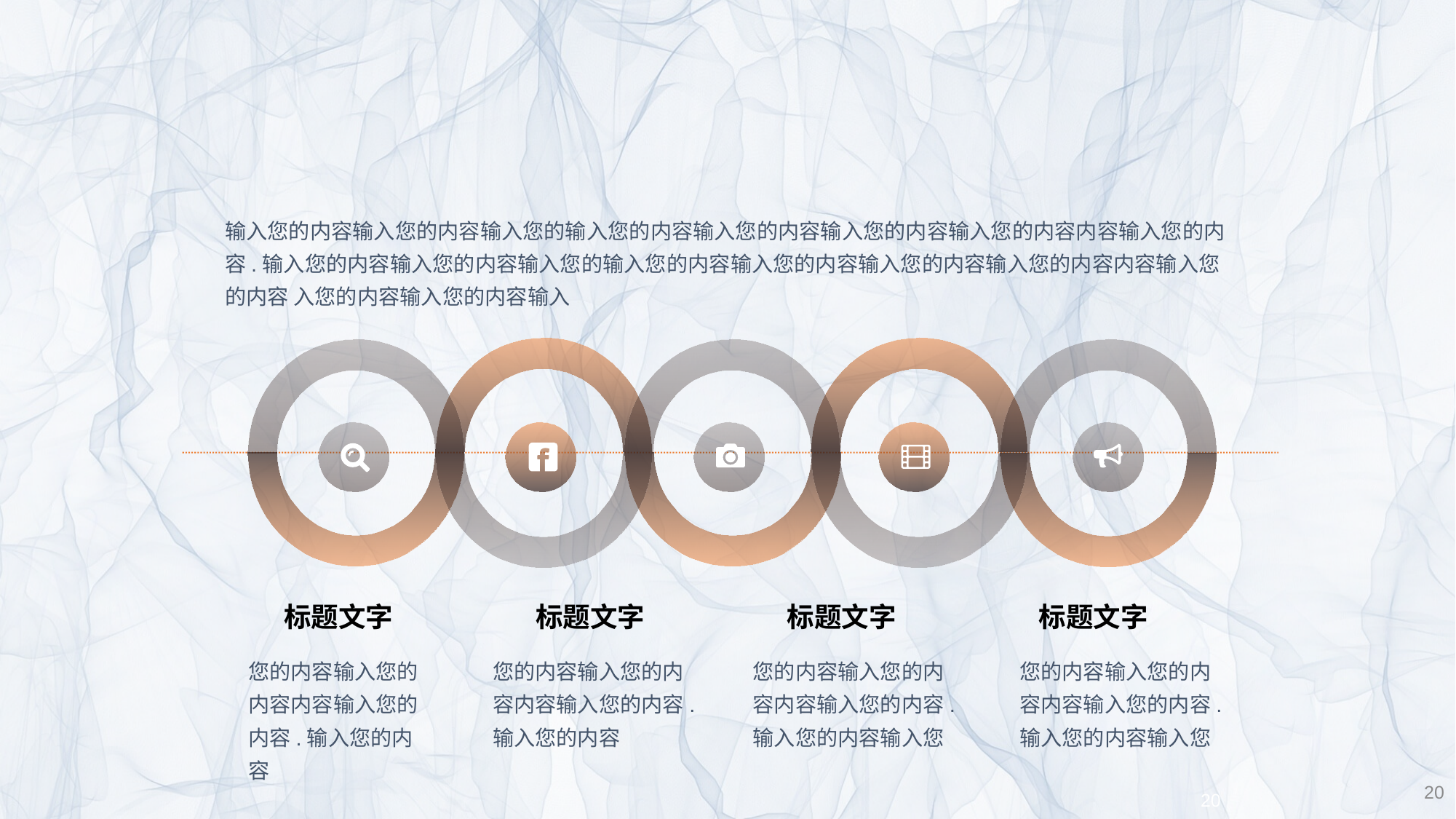

输入您的内容输入您的内容输入您的输入您的内容输入您的内容输入您的内容输入您的内容内容输入您的内容.输入您的内容输入您的内容输入您的输入您的内容输入您的内容输入您的内容输入您的内容内容输入您的内容 入您的内容输入您的内容输入

标题文字
标题文字
标题文字
标题文字
您的内容输入您的内容内容输入您的内容.输入您的内容
您的内容输入您的内容内容输入您的内容.输入您的内容
您的内容输入您的内容内容输入您的内容.输入您的内容输入您
您的内容输入您的内容内容输入您的内容.输入您的内容输入您
20
20